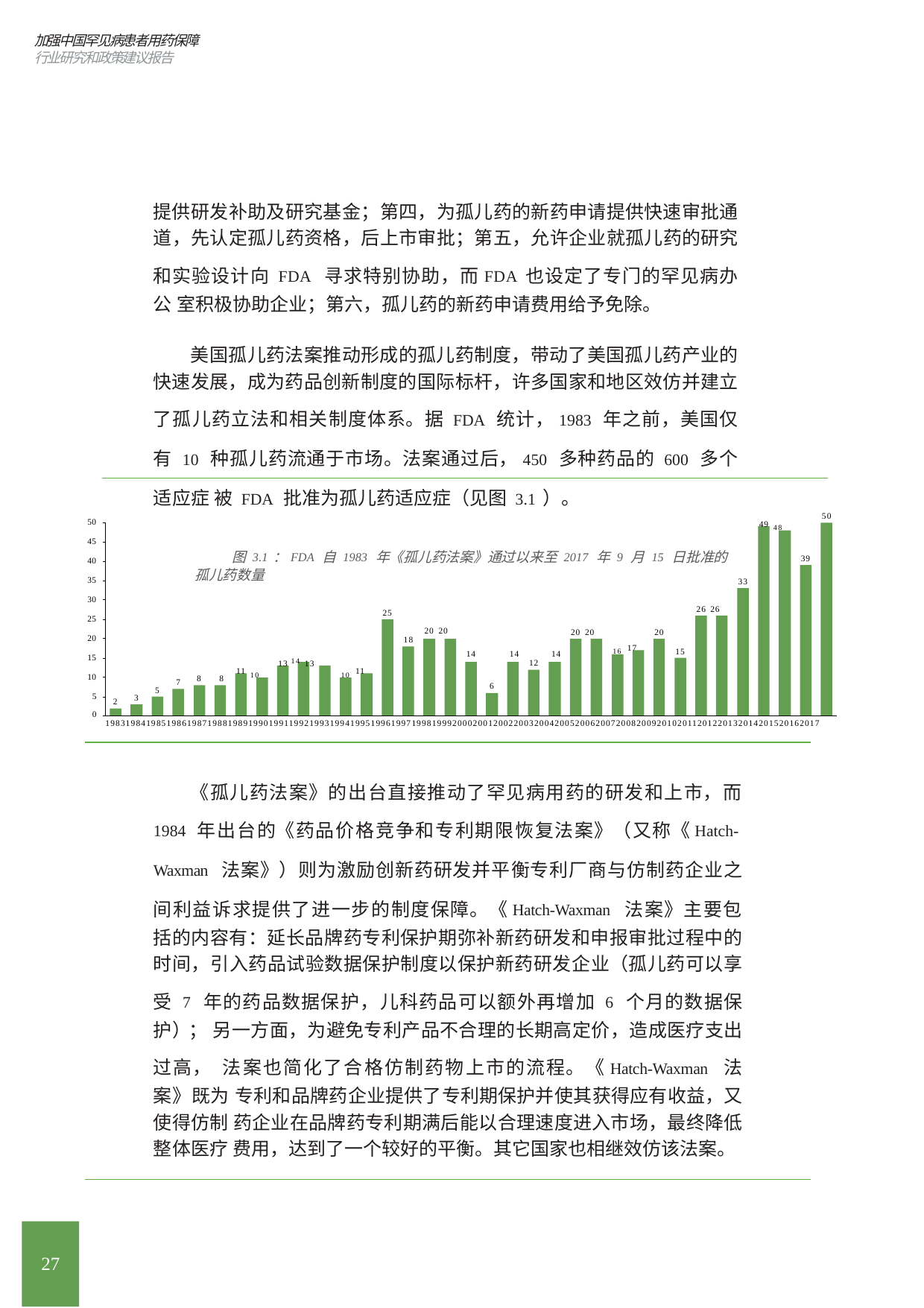

加强中国罕见病患者用药保障 行业研究和政策建议报告
提供研发补助及研究基金；第四，为孤儿药的新药申请提供快速审批通 道，先认定孤儿药资格，后上市审批；第五，允许企业就孤儿药的研究 和实验设计向 FDA 寻求特别协助，而FDA也设定了专门的罕见病办公 室积极协助企业；第六，孤儿药的新药申请费用给予免除。

美国孤儿药法案推动形成的孤儿药制度，带动了美国孤儿药产业的 快速发展，成为药品创新制度的国际标杆，许多国家和地区效仿并建立 了孤儿药立法和相关制度体系。据 FDA 统计，1983 年之前，美国仅有 10 种孤儿药流通于市场。法案通过后，450 多种药品的 600 多个适应症 被 FDA 批准为孤儿药适应症（见图 3.1）。

图 3.1：FDA 自 1983 年《孤儿药法案》通过以来至 2017 年 9 月 15 日批准的孤儿药数量

50
49 48
50

45
39
40
35
33
30
26 26
25
25
20 20
18
20 20
20
20
16 17
15
14	14	14
12
15
13 14 13
11 10
10 11
10
8	8
7
6
5
5
3
2
0
19831984198519861987198819891990199119921993199419951996199719981999200020012002200320042005200620072008200920102011201220132014201520162017

《孤儿药法案》的出台直接推动了罕见病用药的研发和上市，而 1984 年出台的《药品价格竞争和专利期限恢复法案》（又称《Hatch-  Waxman 法案》）则为激励创新药研发并平衡专利厂商与仿制药企业之 间利益诉求提供了进一步的制度保障。《Hatch-Waxman 法案》主要包 括的内容有：延长品牌药专利保护期弥补新药研发和申报审批过程中的 时间，引入药品试验数据保护制度以保护新药研发企业（孤儿药可以享 受 7 年的药品数据保护，儿科药品可以额外再增加 6 个月的数据保护）；  另一方面，为避免专利产品不合理的长期高定价，造成医疗支出过高，  法案也简化了合格仿制药物上市的流程。《Hatch-Waxman 法案》既为 专利和品牌药企业提供了专利期保护并使其获得应有收益，又使得仿制 药企业在品牌药专利期满后能以合理速度进入市场，最终降低整体医疗 费用，达到了一个较好的平衡。其它国家也相继效仿该法案。

27